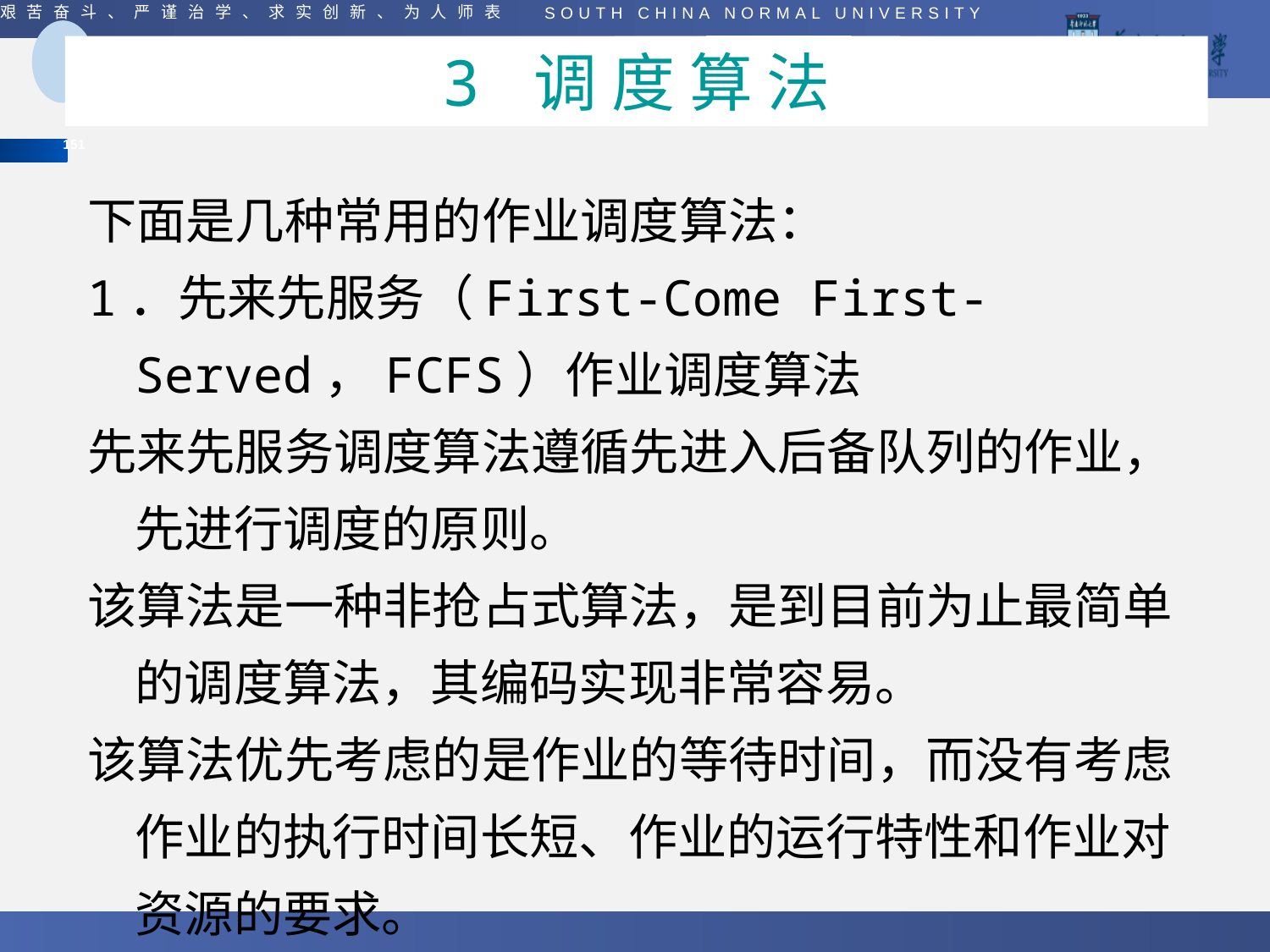

3 调 度 算 法
下面是几种常用的作业调度算法：
1．先来先服务（First-Come First-Served，FCFS）作业调度算法
先来先服务调度算法遵循先进入后备队列的作业，先进行调度的原则。
该算法是一种非抢占式算法，是到目前为止最简单的调度算法，其编码实现非常容易。
该算法优先考虑的是作业的等待时间，而没有考虑作业的执行时间长短、作业的运行特性和作业对资源的要求。

151